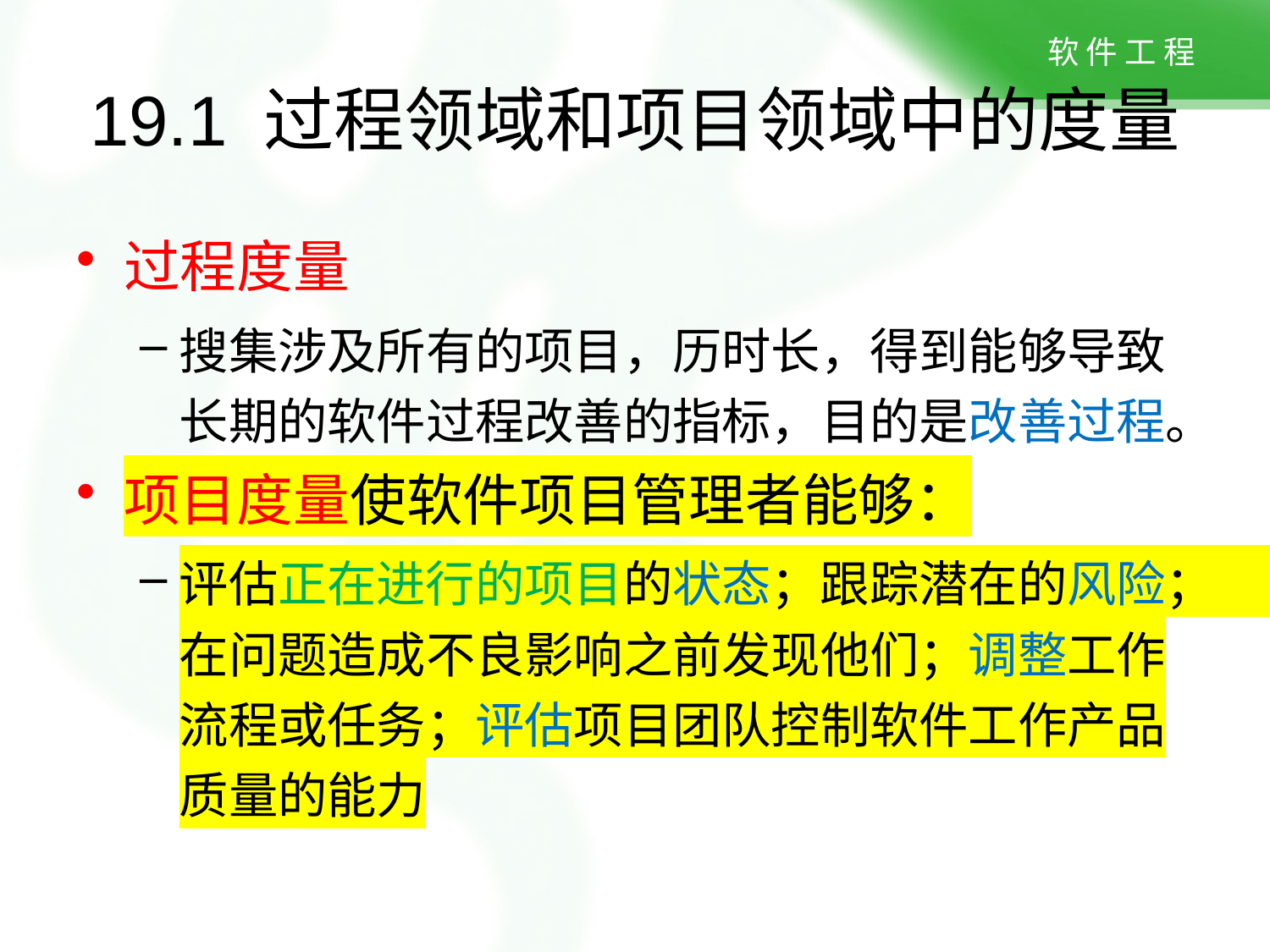

# 19.1 过程领域和项目领域中的度量
过程度量
搜集涉及所有的项目，历时长，得到能够导致长期的软件过程改善的指标，目的是改善过程。
项目度量使软件项目管理者能够：
评估正在进行的项目的状态；跟踪潜在的风险；在问题造成不良影响之前发现他们；调整工作流程或任务；评估项目团队控制软件工作产品质量的能力